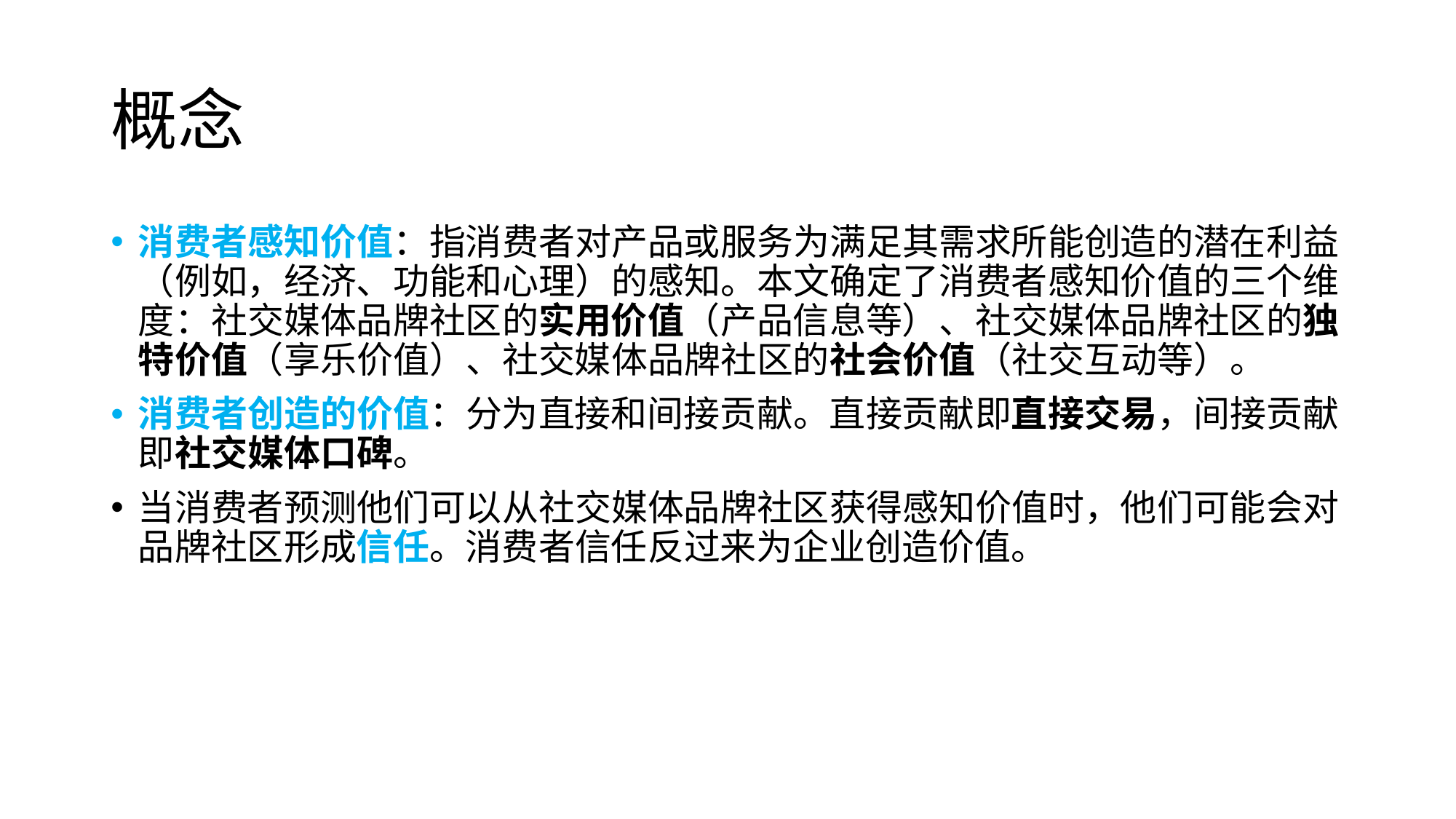

# 概念
消费者感知价值：指消费者对产品或服务为满足其需求所能创造的潜在利益（例如，经济、功能和心理）的感知。本文确定了消费者感知价值的三个维度：社交媒体品牌社区的实用价值（产品信息等）、社交媒体品牌社区的独特价值（享乐价值）、社交媒体品牌社区的社会价值（社交互动等）。
消费者创造的价值：分为直接和间接贡献。直接贡献即直接交易，间接贡献即社交媒体口碑。
当消费者预测他们可以从社交媒体品牌社区获得感知价值时，他们可能会对品牌社区形成信任。消费者信任反过来为企业创造价值。